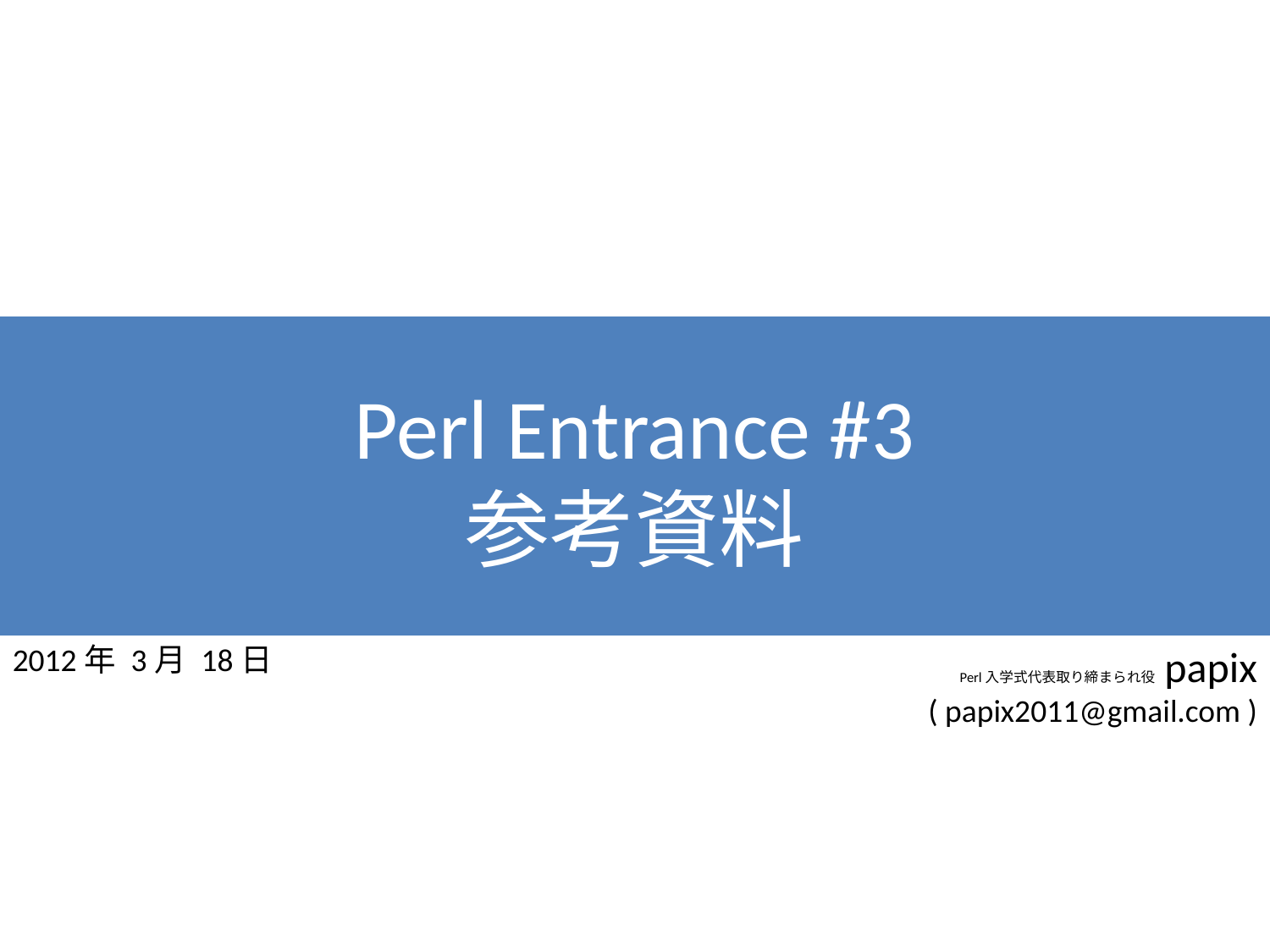

Perl Entrance #3
参考資料
2012年 3月 18日
Perl入学式代表取り締まられ役 papix
( papix2011@gmail.com )